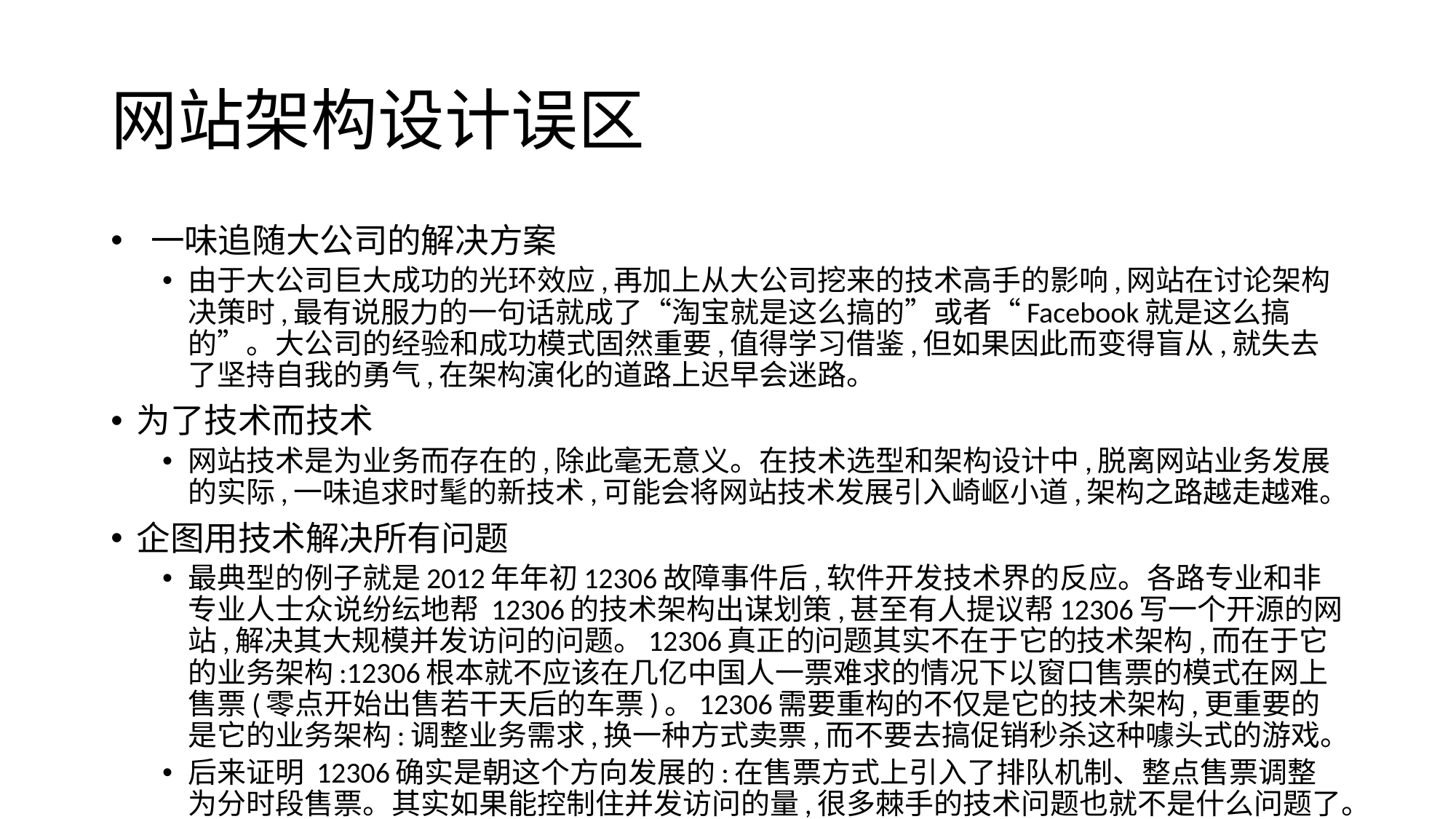

# 网站架构设计误区
 一味追随大公司的解决方案
由于大公司巨大成功的光环效应,再加上从大公司挖来的技术高手的影响,网站在讨论架构决策时,最有说服力的一句话就成了“淘宝就是这么搞的”或者“Facebook就是这么搞的”。大公司的经验和成功模式固然重要,值得学习借鉴,但如果因此而变得盲从,就失去了坚持自我的勇气,在架构演化的道路上迟早会迷路。
为了技术而技术
网站技术是为业务而存在的,除此毫无意义。在技术选型和架构设计中,脱离网站业务发展的实际,一味追求时髦的新技术,可能会将网站技术发展引入崎岖小道,架构之路越走越难。
企图用技术解决所有问题
最典型的例子就是2012年年初12306故障事件后,软件开发技术界的反应。各路专业和非专业人士众说纷纭地帮 12306的技术架构出谋划策,甚至有人提议帮12306写一个开源的网站,解决其大规模并发访问的问题。12306真正的问题其实不在于它的技术架构,而在于它的业务架构:12306根本就不应该在几亿中国人一票难求的情况下以窗口售票的模式在网上售票(零点开始出售若干天后的车票)。12306需要重构的不仅是它的技术架构,更重要的是它的业务架构:调整业务需求,换一种方式卖票,而不要去搞促销秒杀这种噱头式的游戏。
后来证明 12306确实是朝这个方向发展的:在售票方式上引入了排队机制、整点售票调整为分时段售票。其实如果能控制住并发访问的量,很多棘手的技术问题也就不是什么问题了。